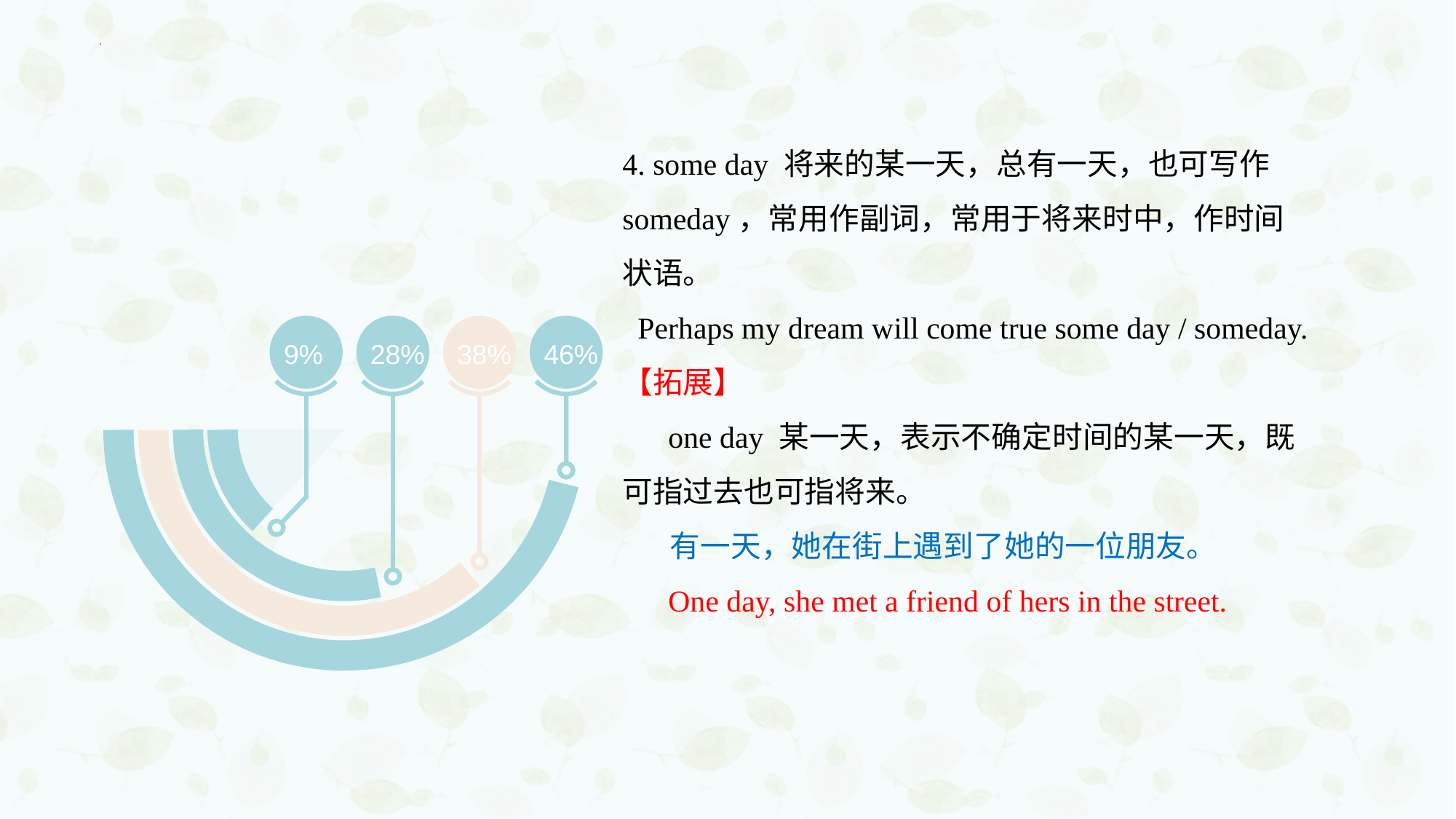

4. some day 将来的某一天，总有一天，也可写作someday，常用作副词，常用于将来时中，作时间状语。
  Perhaps my dream will come true some day / someday.
【拓展】
      one day 某一天，表示不确定时间的某一天，既可指过去也可指将来。
      有一天，她在街上遇到了她的一位朋友。
      One day, she met a friend of hers in the street.

38%

9%

28%

46%